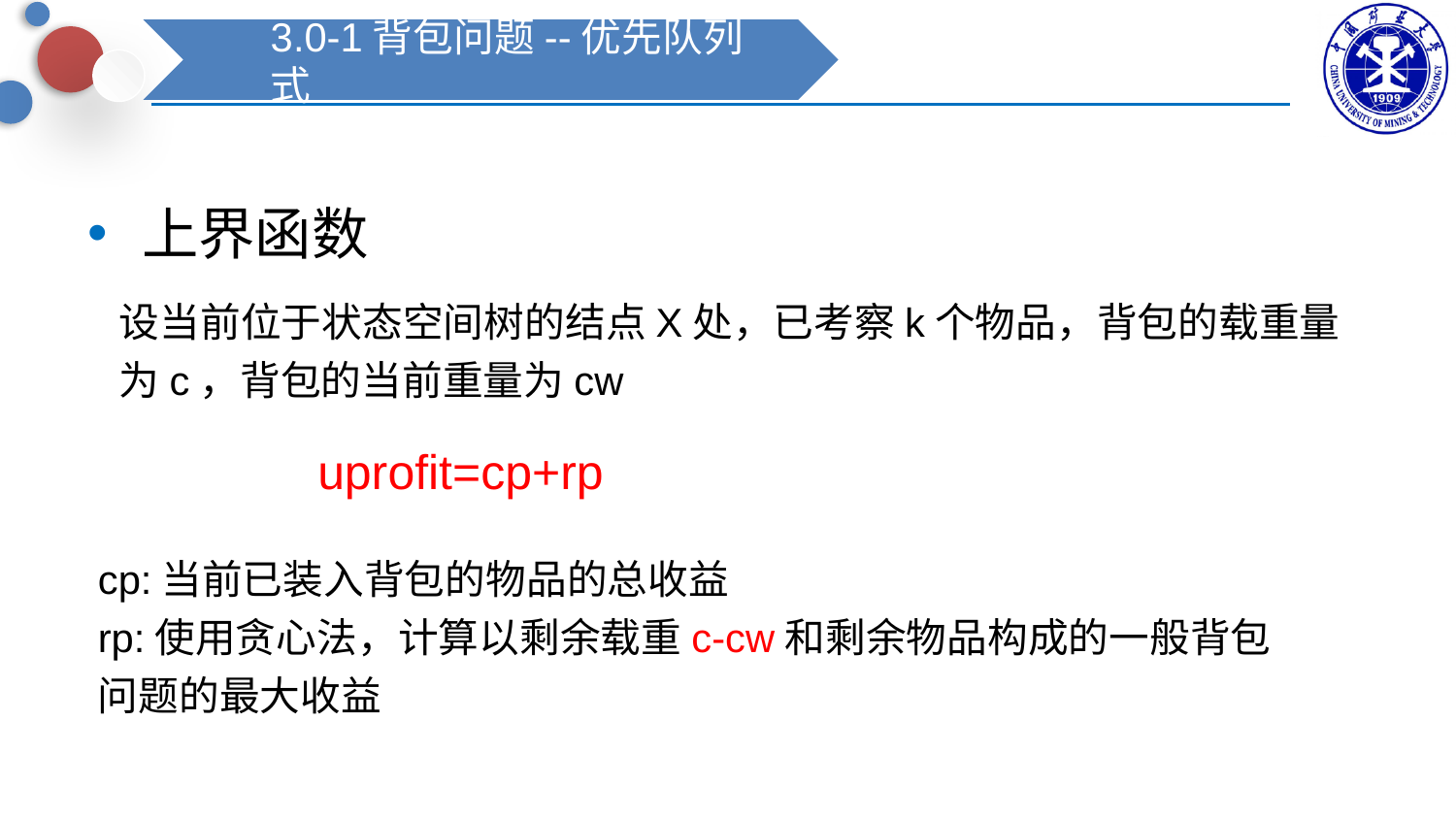

3.0-1背包问题--优先队列式
上界函数

设当前位于状态空间树的结点X处，已考察k个物品，背包的载重量为c，背包的当前重量为cw
uprofit=cp+rp
cp:当前已装入背包的物品的总收益
rp:使用贪心法，计算以剩余载重c-cw和剩余物品构成的一般背包问题的最大收益